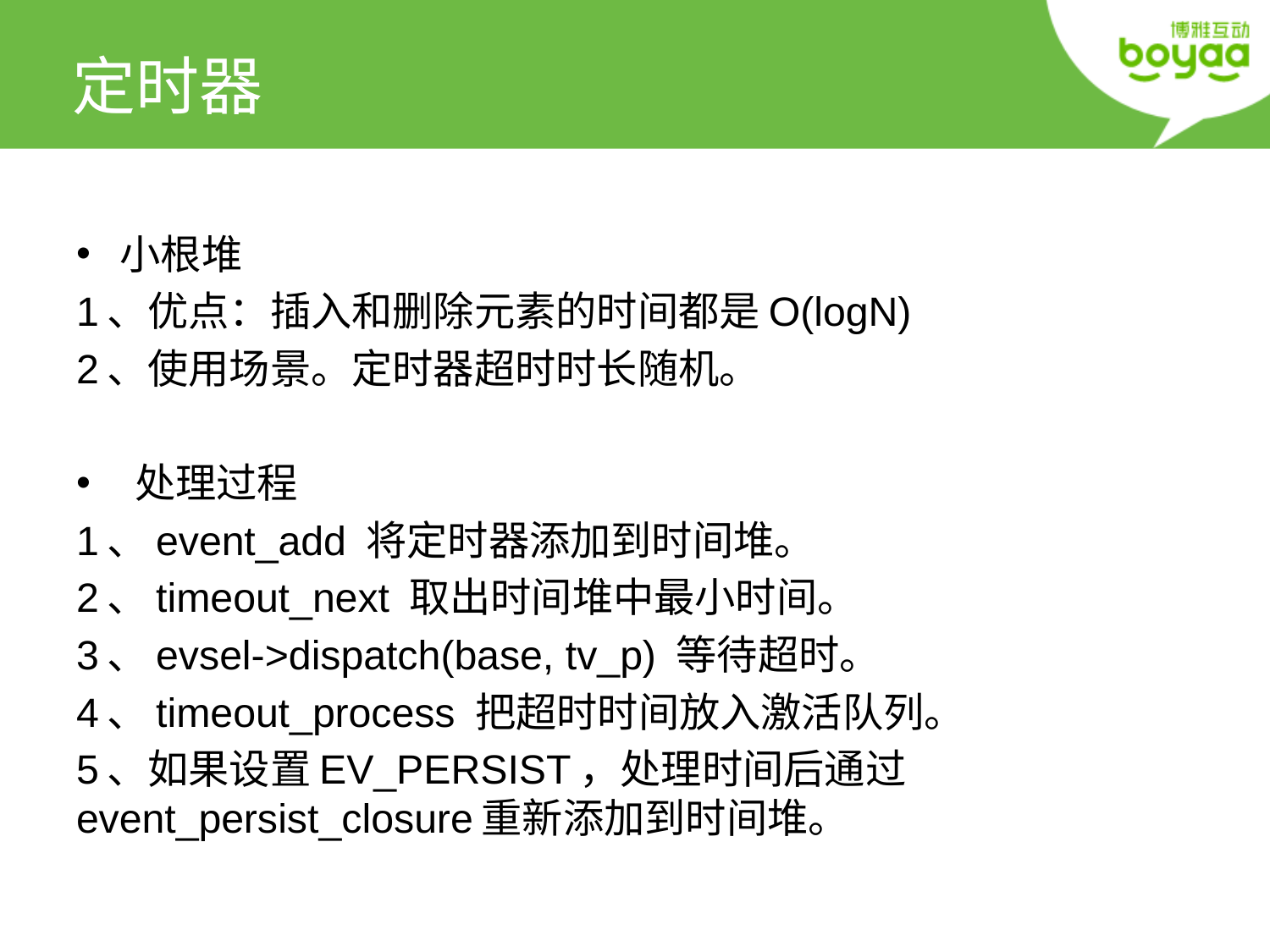

# 定时器
小根堆
1、优点：插入和删除元素的时间都是O(logN)
2、使用场景。定时器超时时长随机。

处理过程
1、event_add 将定时器添加到时间堆。
2、timeout_next 取出时间堆中最小时间。
3、evsel->dispatch(base, tv_p) 等待超时。
4、timeout_process 把超时时间放入激活队列。
5、如果设置EV_PERSIST，处理时间后通过event_persist_closure重新添加到时间堆。